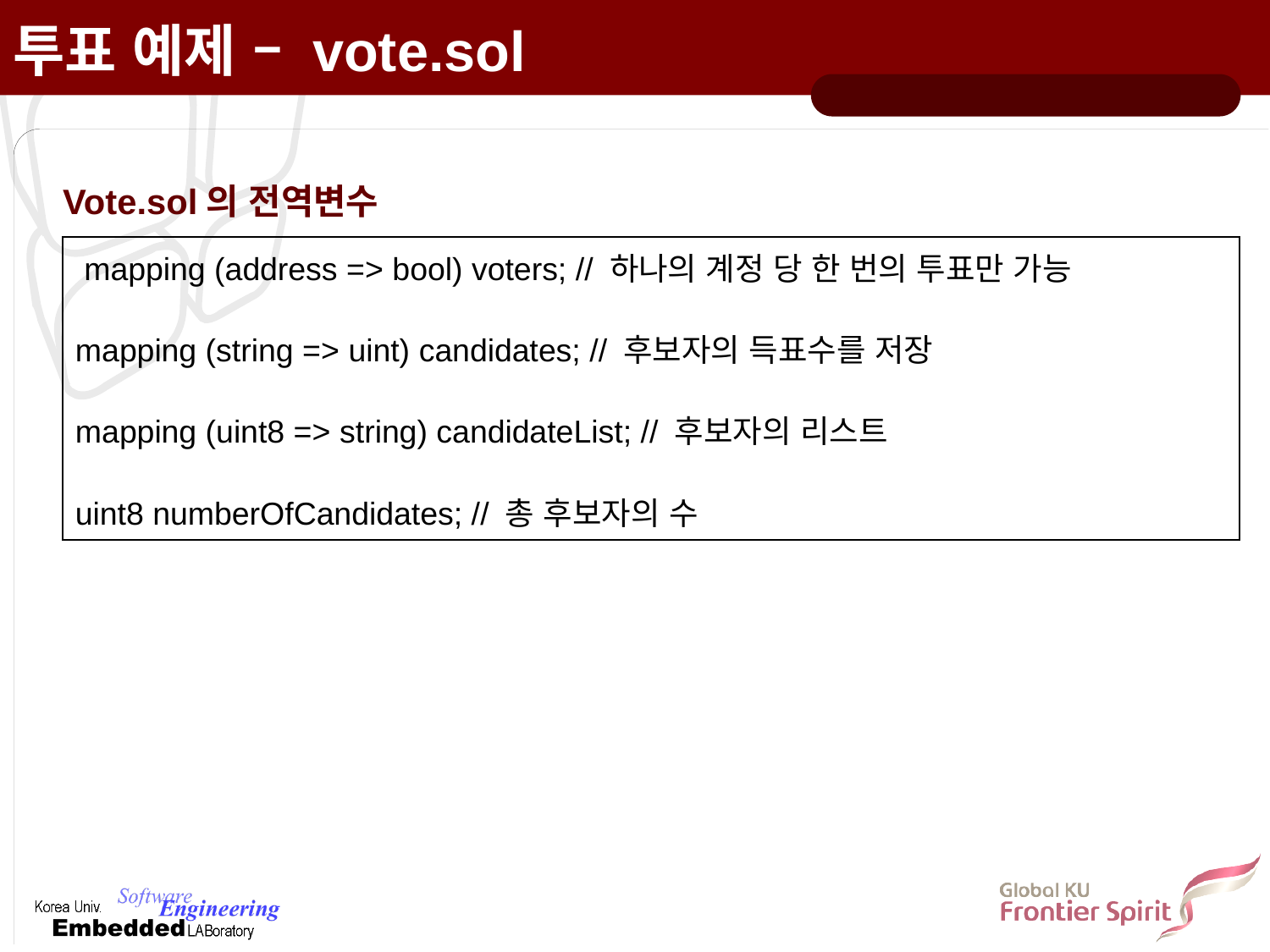

# 투표 예제 – vote.sol

Vote.sol의 전역변수

| mapping (address => bool) voters; // 하나의 계정 당 한 번의 투표만 가능 mapping (string => uint) candidates; // 후보자의 득표수를 저장 mapping (uint8 => string) candidateList; // 후보자의 리스트 uint8 numberOfCandidates; // 총 후보자의 수 |
| --- |